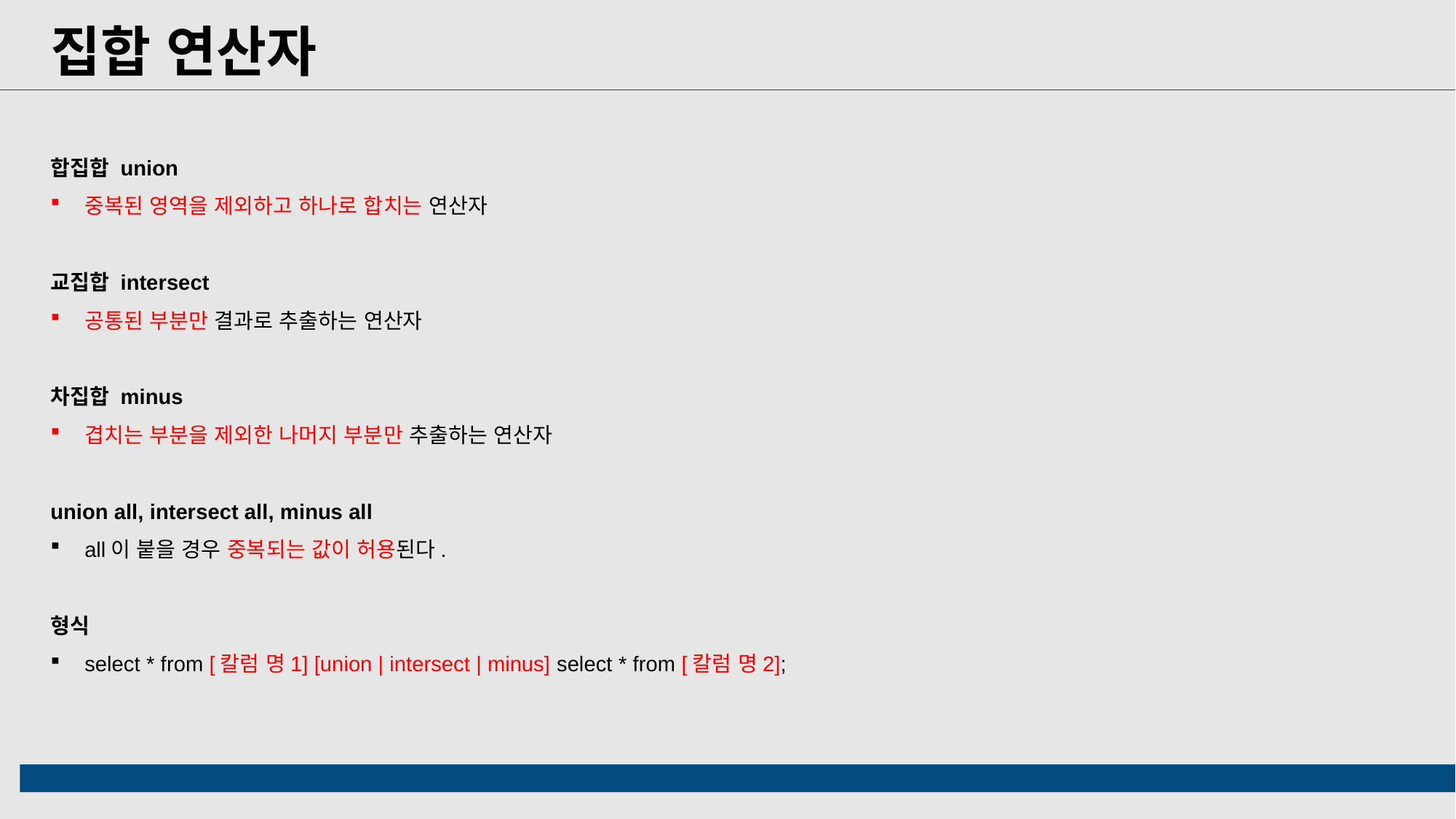

집합 연산자
합집합 union
중복된 영역을 제외하고 하나로 합치는 연산자

교집합 intersect
공통된 부분만 결과로 추출하는 연산자

차집합 minus
겹치는 부분을 제외한 나머지 부분만 추출하는 연산자

union all, intersect all, minus all
all이 붙을 경우 중복되는 값이 허용된다.

형식
select * from [칼럼 명1] [union | intersect | minus] select * from [칼럼 명2];